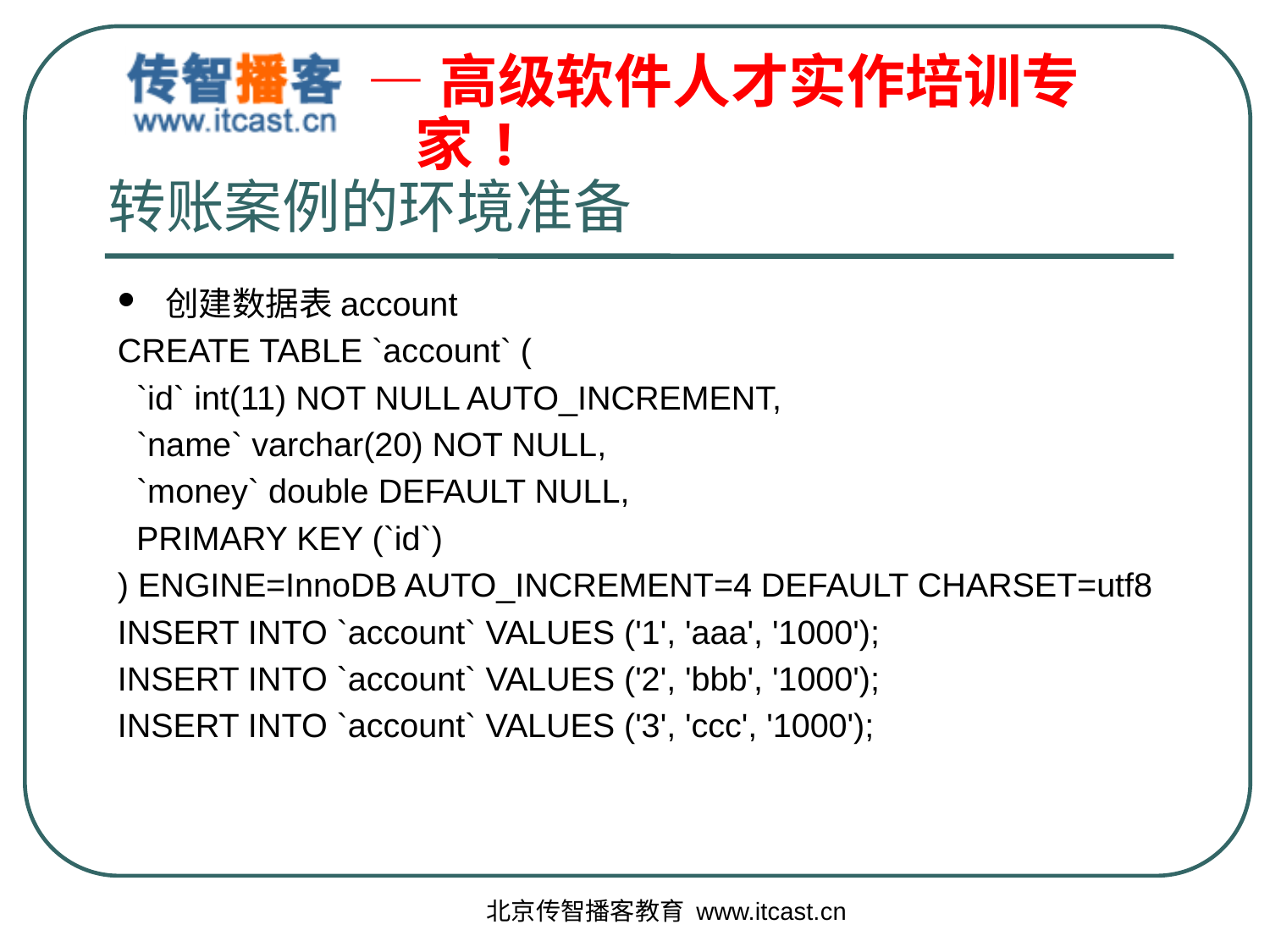

# 转账案例的环境准备
创建数据表account
CREATE TABLE `account` (
  `id` int(11) NOT NULL AUTO_INCREMENT,
  `name` varchar(20) NOT NULL,
  `money` double DEFAULT NULL,
  PRIMARY KEY (`id`)
) ENGINE=InnoDB AUTO_INCREMENT=4 DEFAULT CHARSET=utf8
INSERT INTO `account` VALUES ('1', 'aaa', '1000');
INSERT INTO `account` VALUES ('2', 'bbb', '1000');
INSERT INTO `account` VALUES ('3', 'ccc', '1000');
北京传智播客教育 www.itcast.cn